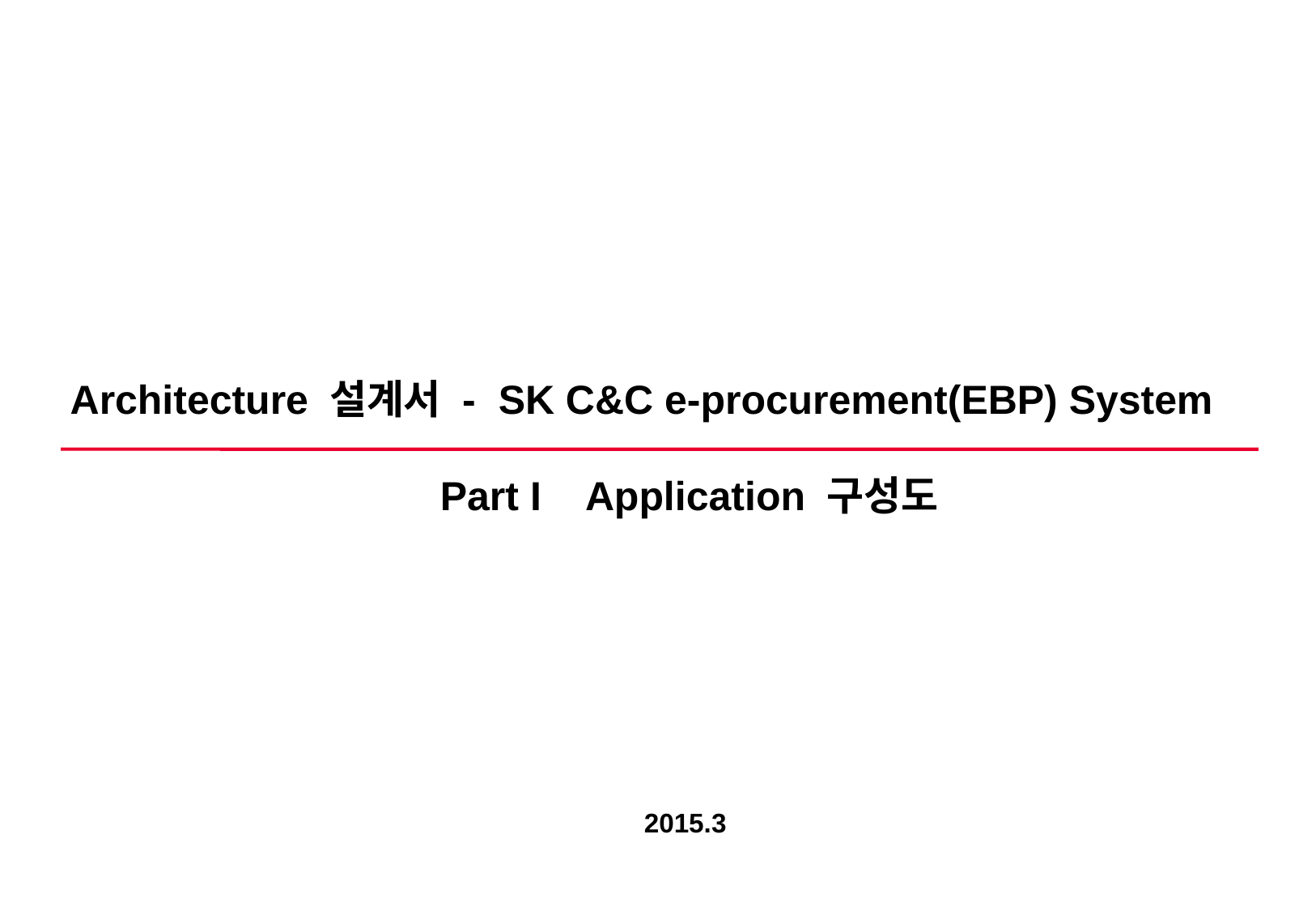

# Architecture 설계서 -  SK C&C e-procurement(EBP) System
Part I    Application 구성도
2015.3